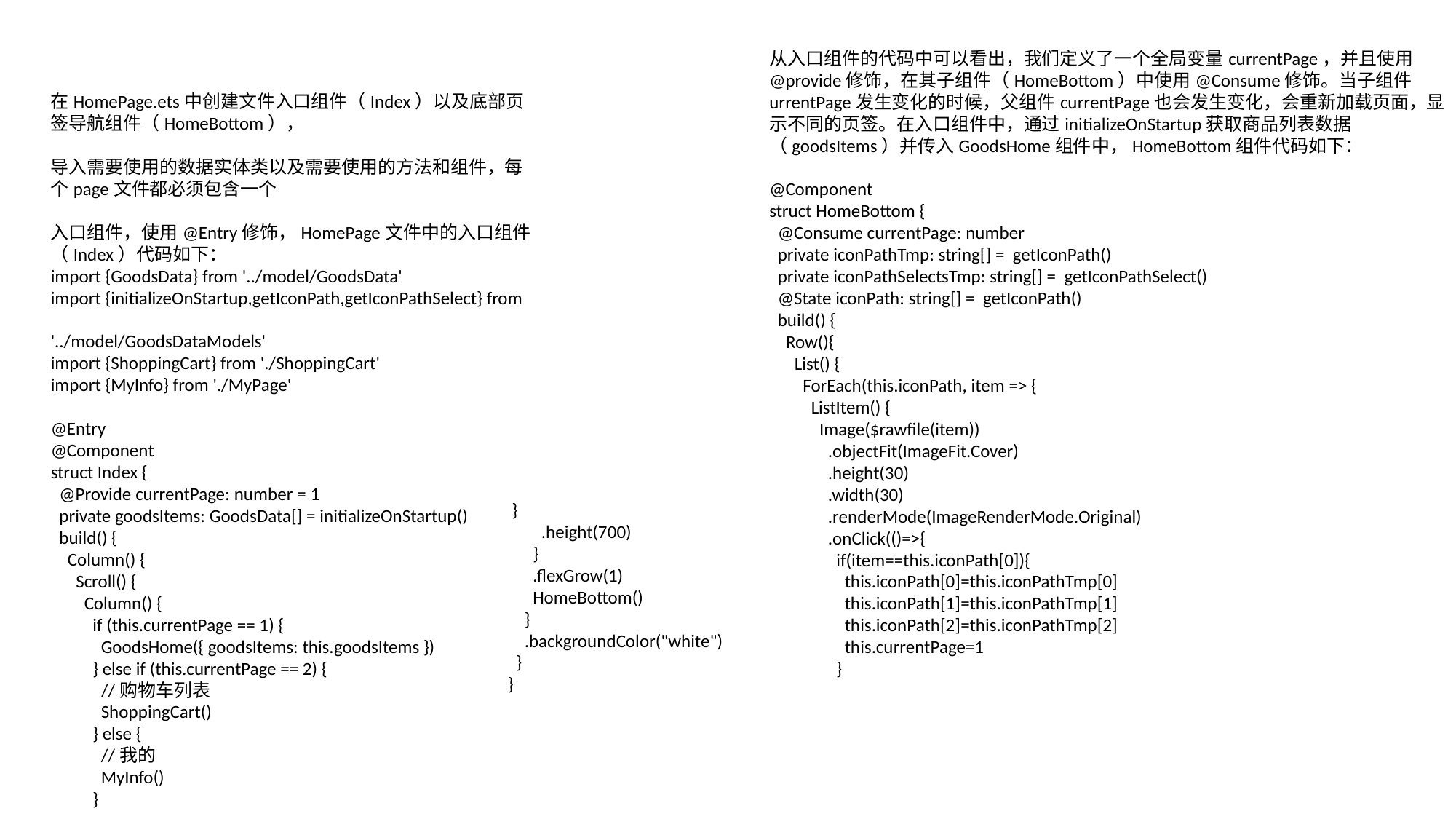

从入口组件的代码中可以看出，我们定义了一个全局变量currentPage，并且使用
@provide修饰，在其子组件（HomeBottom）中使用@Consume修饰。当子组件urrentPage发生变化的时候，父组件currentPage也会发生变化，会重新加载页面，显示不同的页签。在入口组件中，通过initializeOnStartup获取商品列表数据（goodsItems）并传入GoodsHome组件中，HomeBottom组件代码如下：

@Component
struct HomeBottom {
  @Consume currentPage: number
  private iconPathTmp: string[] =  getIconPath()
  private iconPathSelectsTmp: string[] =  getIconPathSelect()
  @State iconPath: string[] =  getIconPath()
  build() {
    Row(){
      List() {
        ForEach(this.iconPath, item => {
          ListItem() {
            Image($rawfile(item))
              .objectFit(ImageFit.Cover)
              .height(30)
              .width(30)
              .renderMode(ImageRenderMode.Original)
              .onClick(()=>{
                if(item==this.iconPath[0]){
                  this.iconPath[0]=this.iconPathTmp[0]
                  this.iconPath[1]=this.iconPathTmp[1]
                  this.iconPath[2]=this.iconPathTmp[2]
                  this.currentPage=1
                }
在HomePage.ets中创建文件入口组件（Index）以及底部页签导航组件（HomeBottom），

导入需要使用的数据实体类以及需要使用的方法和组件，每个page文件都必须包含一个

入口组件，使用@Entry修饰，HomePage文件中的入口组件（Index）代码如下：
import {GoodsData} from '../model/GoodsData'
import {initializeOnStartup,getIconPath,getIconPathSelect} from

'../model/GoodsDataModels'
import {ShoppingCart} from './ShoppingCart'
import {MyInfo} from './MyPage'

@Entry
@Component
struct Index {
  @Provide currentPage: number = 1
  private goodsItems: GoodsData[] = initializeOnStartup()
  build() {
    Column() {
      Scroll() {
        Column() {
          if (this.currentPage == 1) {
            GoodsHome({ goodsItems: this.goodsItems })
          } else if (this.currentPage == 2) {
            //购物车列表
            ShoppingCart()
          } else {
            //我的
            MyInfo()
          }
 }
        .height(700)
      }
      .flexGrow(1)
      HomeBottom()
    }
    .backgroundColor("white")
  }
}